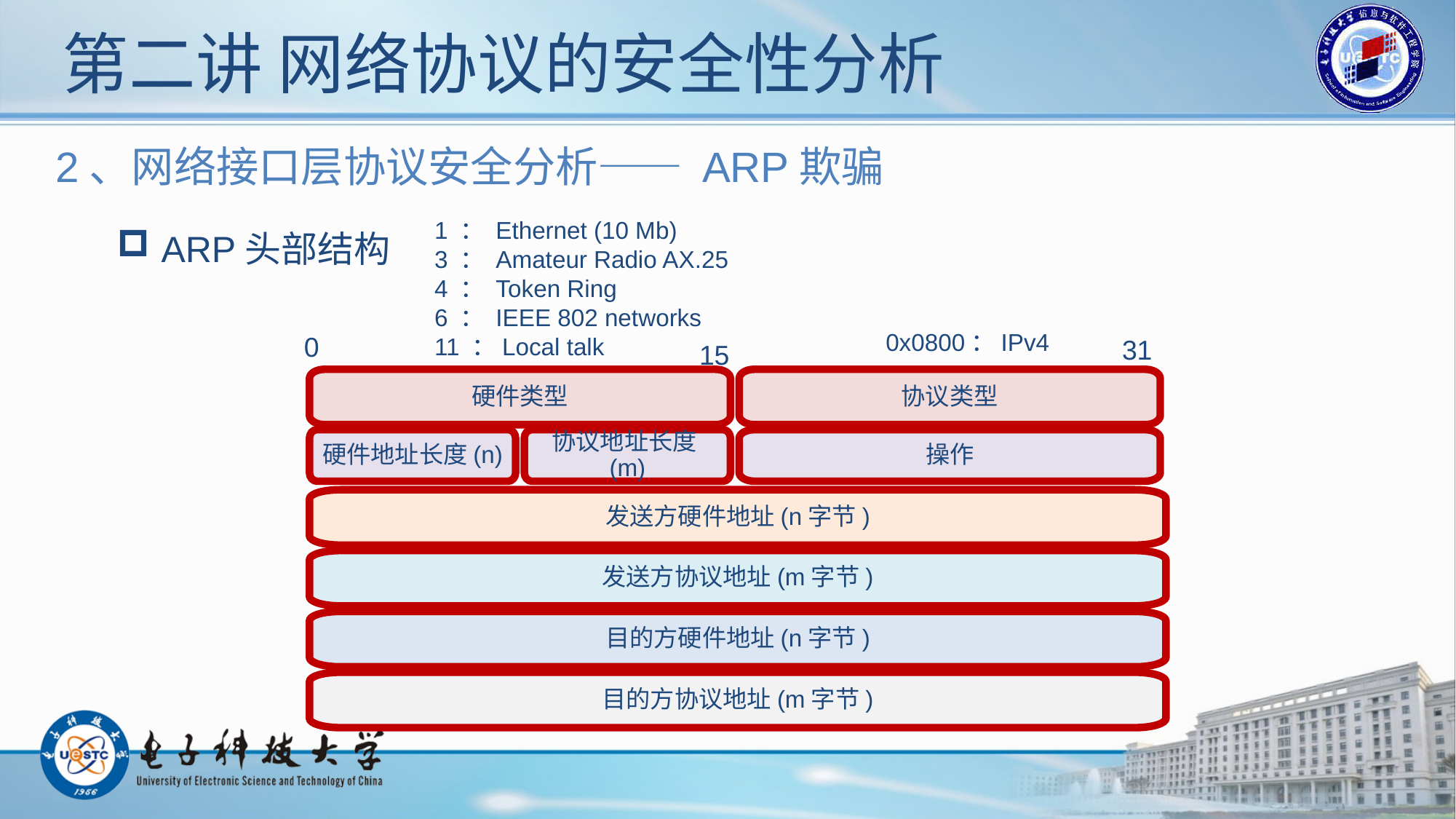

# 第二讲 网络协议的安全性分析
2、网络接口层协议安全分析—— ARP欺骗
1 ： Ethernet (10 Mb)
3 ： Amateur Radio AX.25
4 ： Token Ring
6 ： IEEE 802 networks
11 ：Local talk
 ARP头部结构
0x0800：IPv4
0
31
15
硬件类型
协议类型
硬件地址长度(n)
协议地址长度(m)
操作
发送方硬件地址(n字节)
发送方协议地址(m字节)
目的方硬件地址(n字节)
目的方协议地址(m字节)